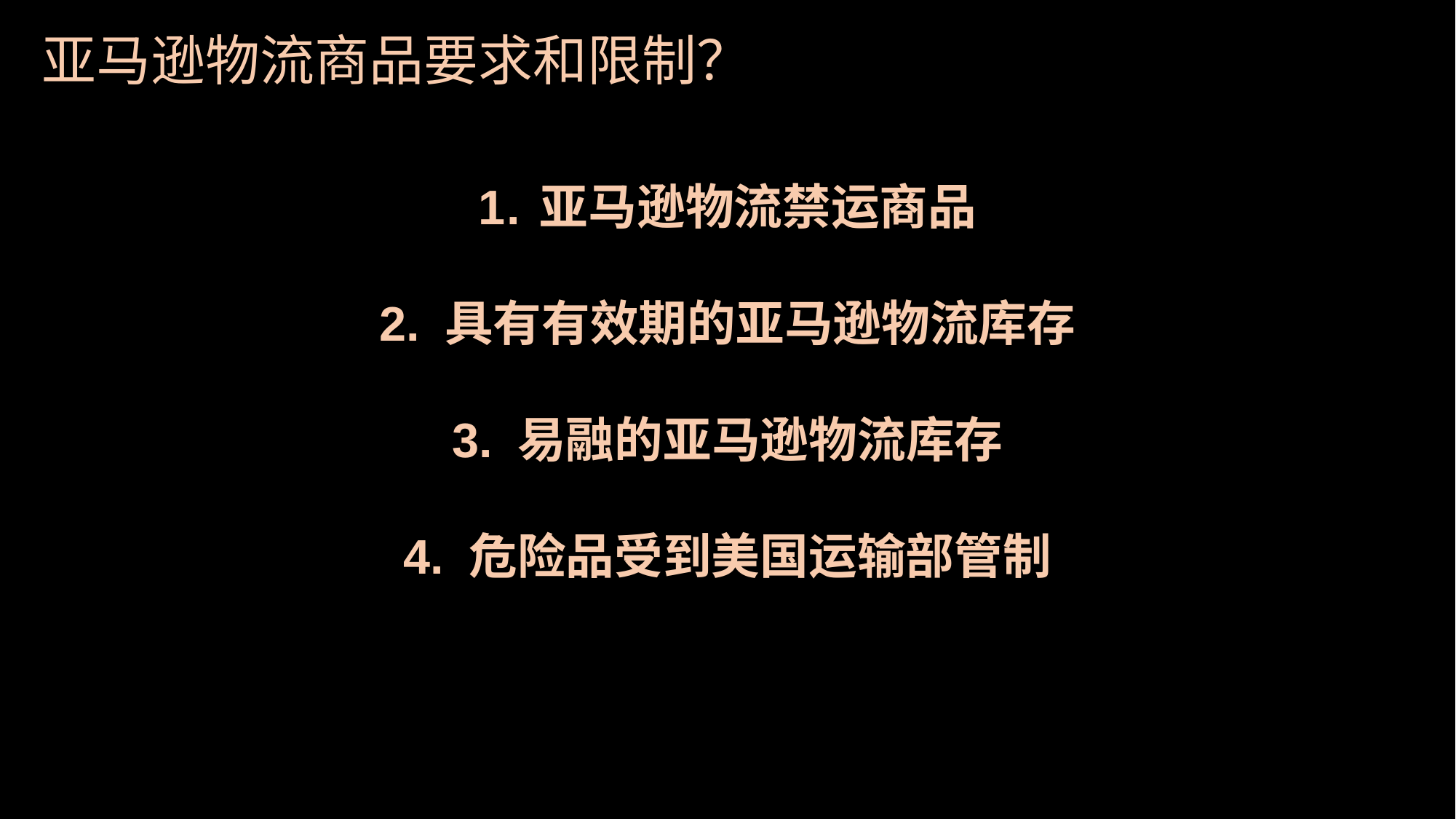

亚马逊物流商品要求和限制？
亚马逊物流禁运商品

2. 具有有效期的亚马逊物流库存

3. 易融的亚马逊物流库存

4. 危险品受到美国运输部管制